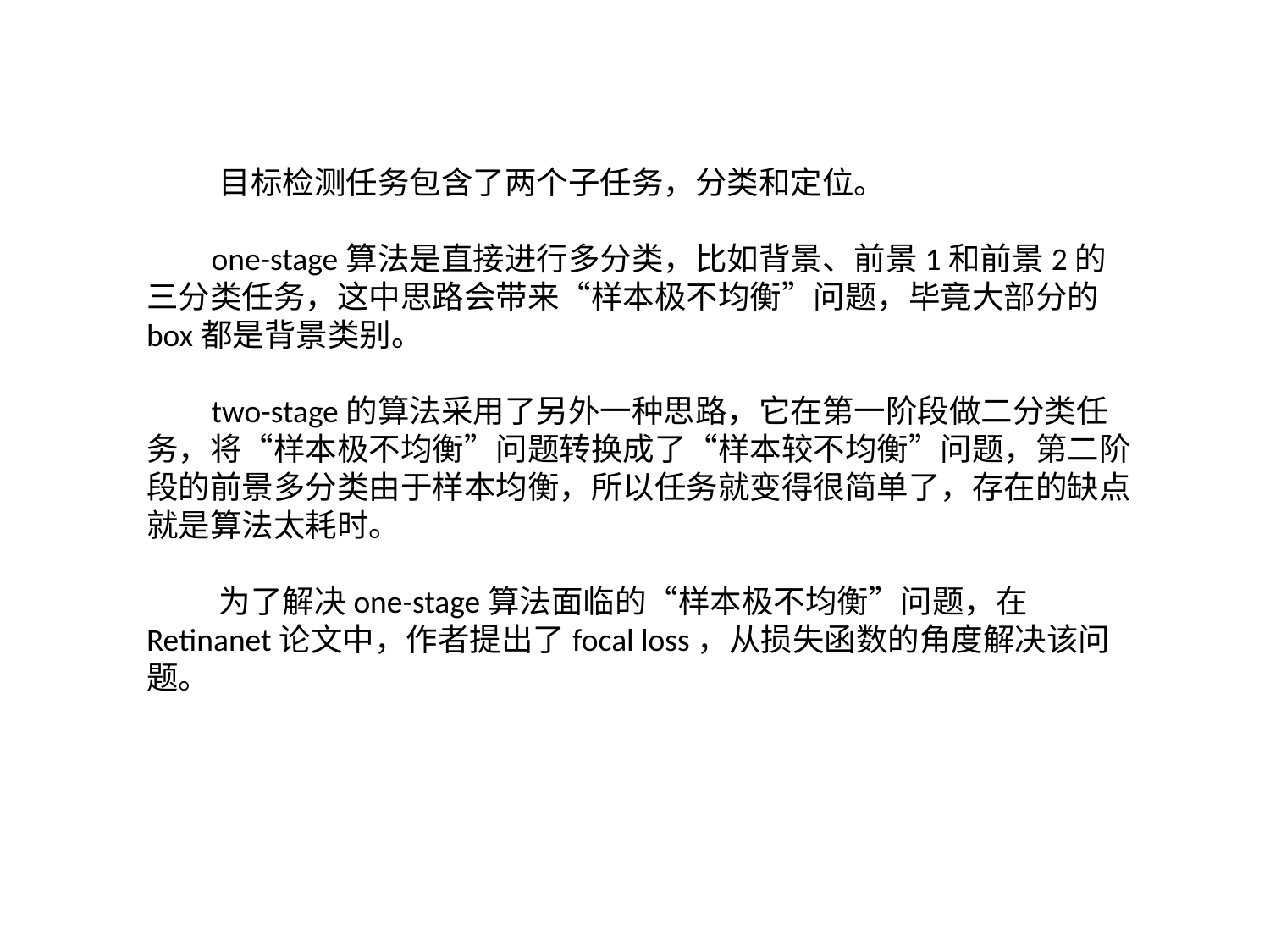

目标检测任务包含了两个子任务，分类和定位。

         one-stage算法是直接进行多分类，比如背景、前景1和前景2的三分类任务，这中思路会带来“样本极不均衡”问题，毕竟大部分的box都是背景类别。

         two-stage的算法采用了另外一种思路，它在第一阶段做二分类任务，将“样本极不均衡”问题转换成了“样本较不均衡”问题，第二阶段的前景多分类由于样本均衡，所以任务就变得很简单了，存在的缺点就是算法太耗时。

         为了解决one-stage算法面临的“样本极不均衡”问题，在Retinanet论文中，作者提出了focal loss，从损失函数的角度解决该问题。